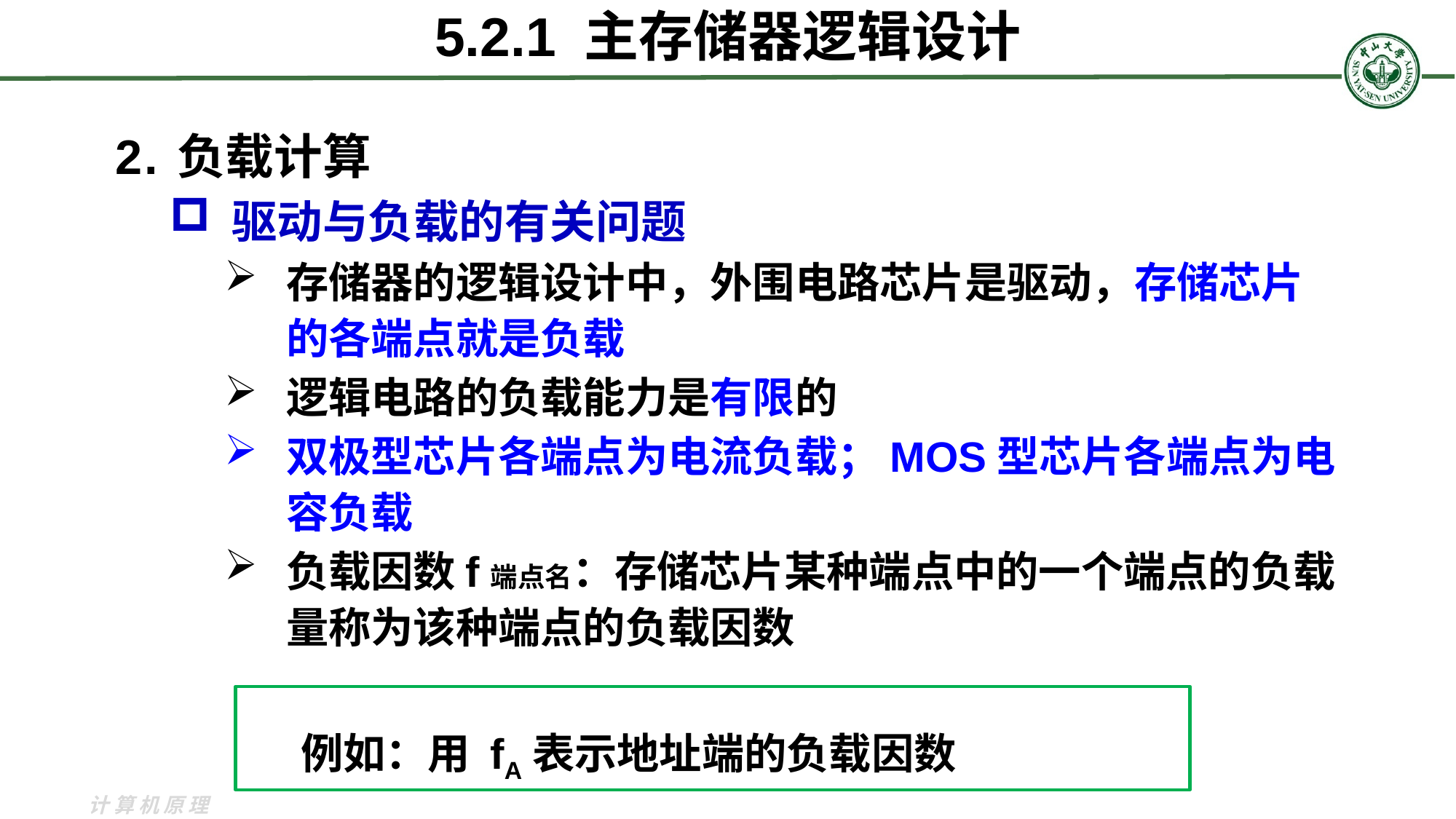

5.2.1 主存储器逻辑设计
负载计算
驱动与负载的有关问题
存储器的逻辑设计中，外围电路芯片是驱动，存储芯片的各端点就是负载
逻辑电路的负载能力是有限的
双极型芯片各端点为电流负载；MOS型芯片各端点为电容负载
负载因数f端点名：存储芯片某种端点中的一个端点的负载量称为该种端点的负载因数

例如：用 fA表示地址端的负载因数